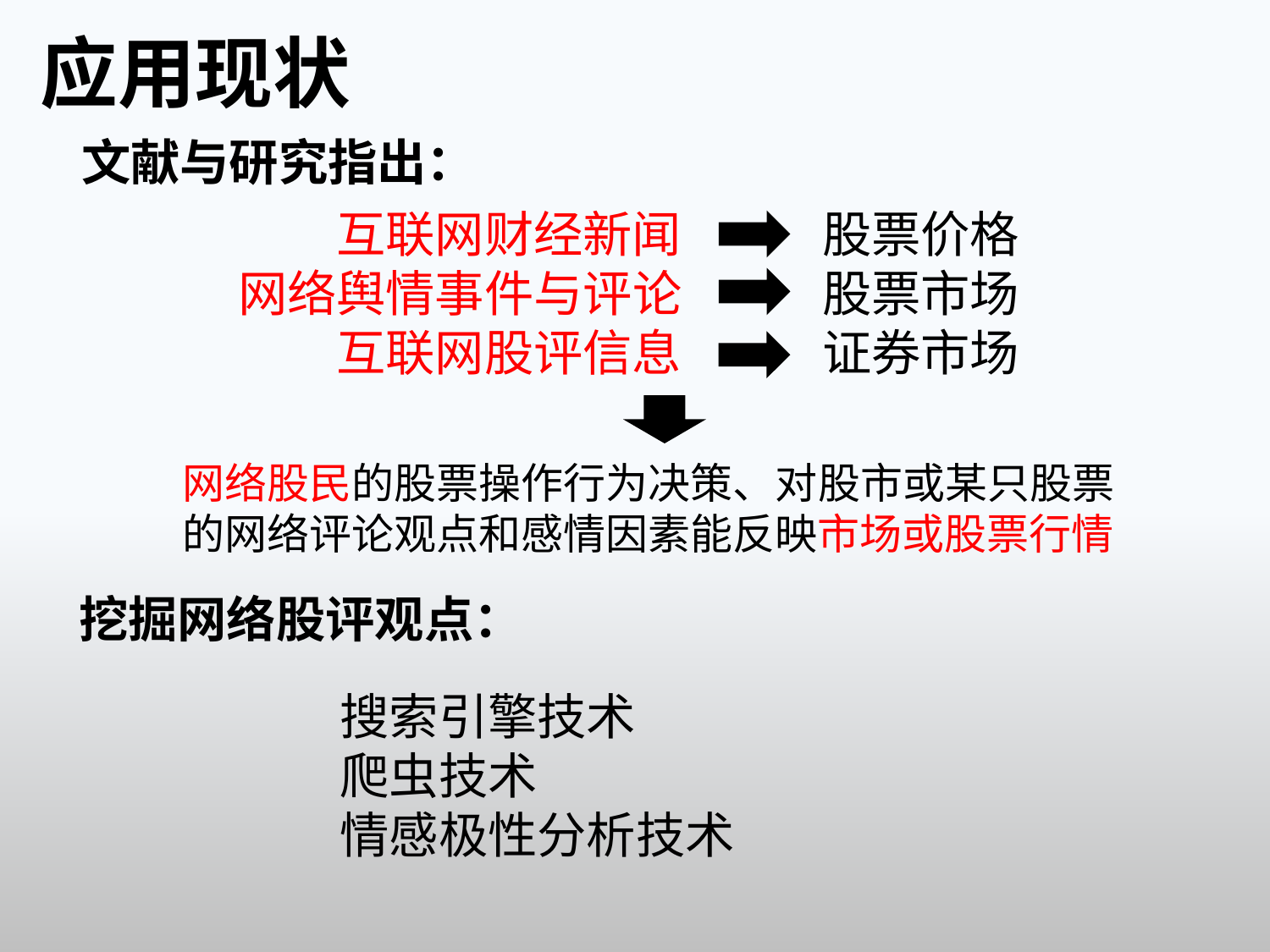

应用现状
文献与研究指出：
互联网财经新闻
网络舆情事件与评论
互联网股评信息
股票价格
股票市场
证券市场

网络股民的股票操作行为决策、对股市或某只股票
的网络评论观点和感情因素能反映市场或股票行情
挖掘网络股评观点：
搜索引擎技术
爬虫技术
情感极性分析技术